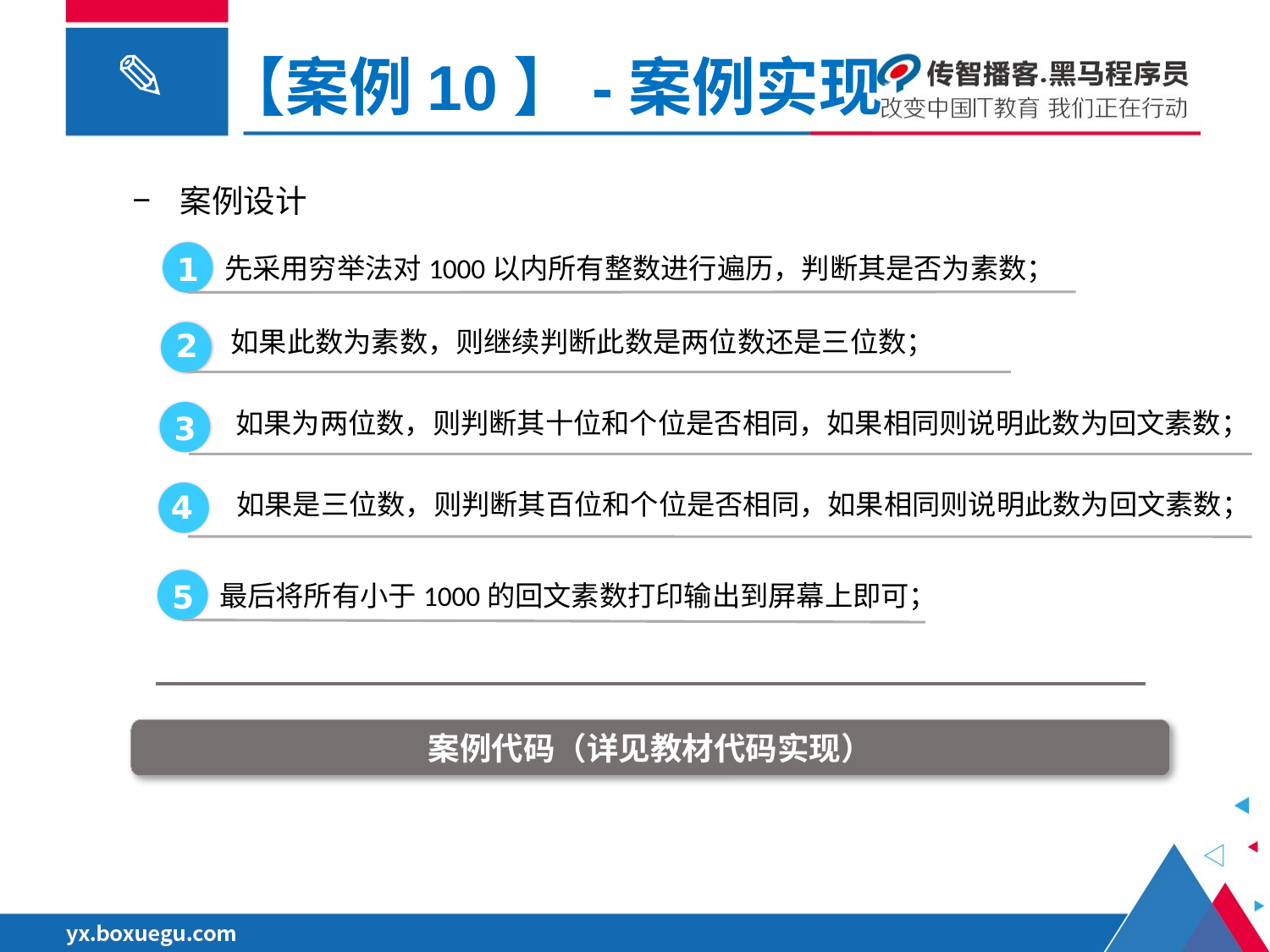

【案例10】-案例实现
案例设计
先采用穷举法对1000以内所有整数进行遍历，判断其是否为素数；

1
如果此数为素数，则继续判断此数是两位数还是三位数；
2

如果为两位数，则判断其十位和个位是否相同，如果相同则说明此数为回文素数；

3
如果是三位数，则判断其百位和个位是否相同，如果相同则说明此数为回文素数；
4

最后将所有小于1000的回文素数打印输出到屏幕上即可；

5
案例代码（详见教材代码实现）